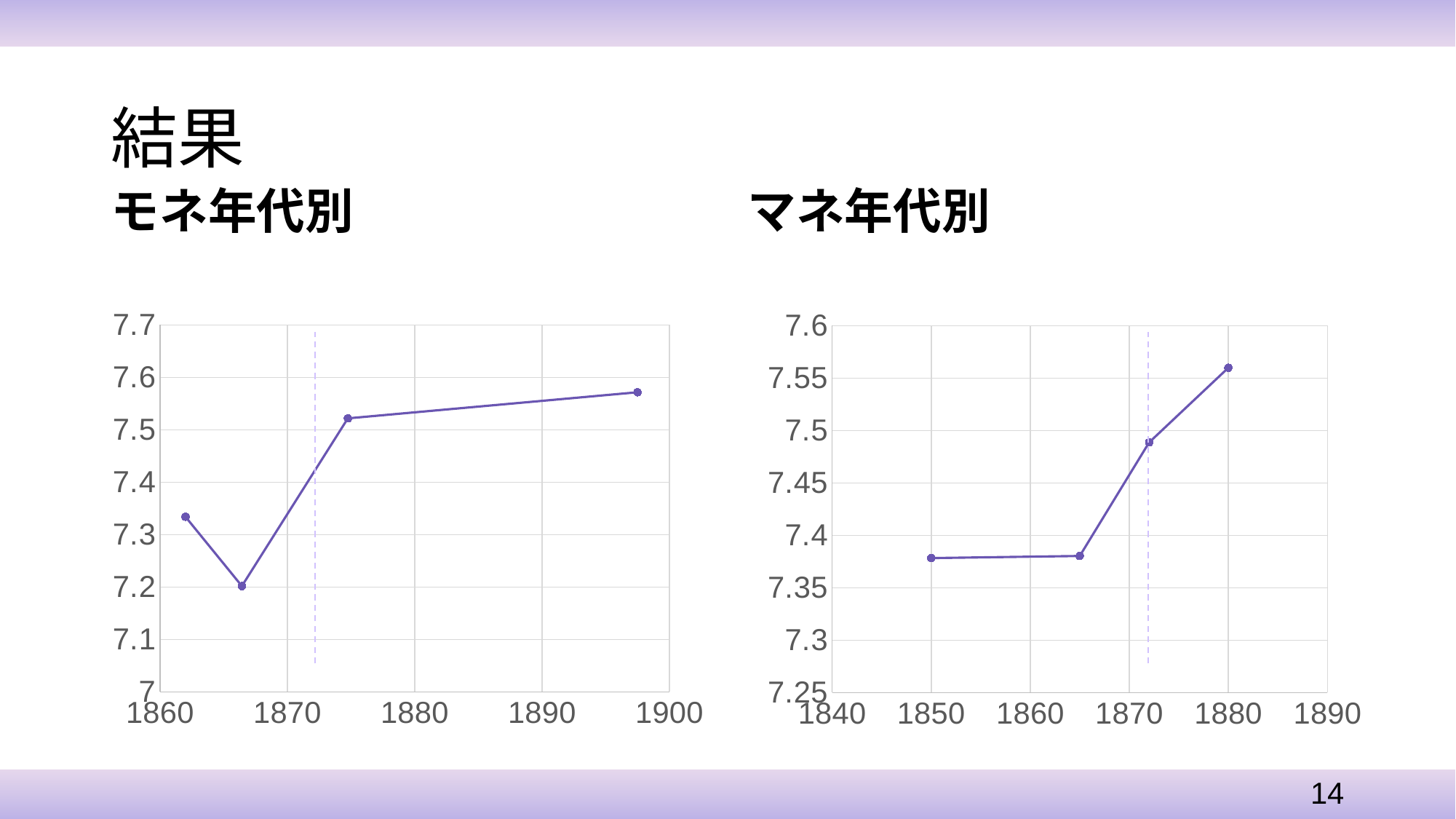

# 結果
モネ年代別

マネ年代別

### Chart

| Category | 数値 |
|---|---|

### Chart

| Category | 数値 |
|---|---|
14